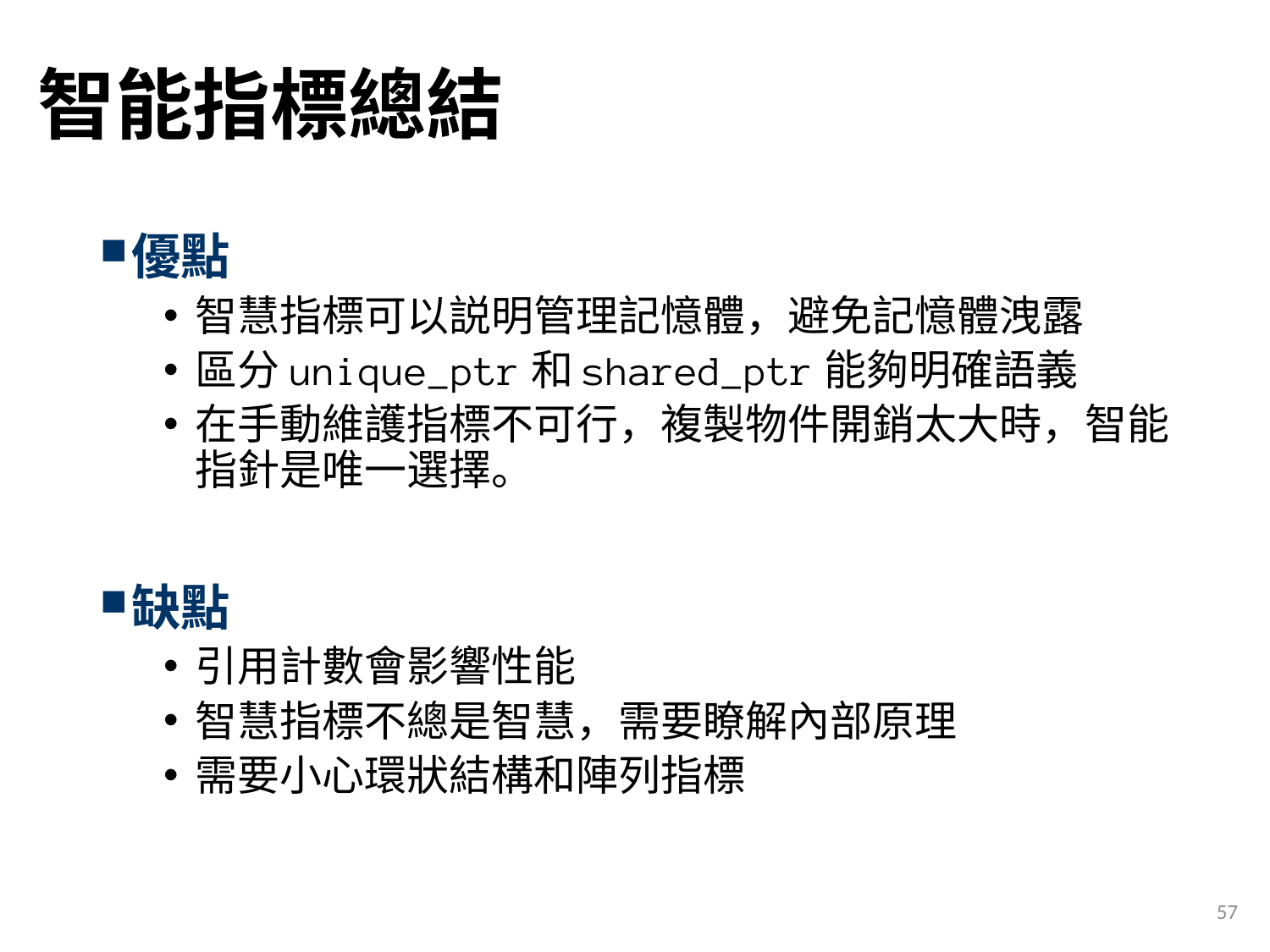

# 智能指標總結
優點
智慧指標可以説明管理記憶體，避免記憶體洩露
區分unique_ptr和shared_ptr能夠明確語義
在手動維護指標不可行，複製物件開銷太大時，智能指針是唯一選擇。

缺點
引用計數會影響性能
智慧指標不總是智慧，需要瞭解內部原理
需要小心環狀結構和陣列指標

57